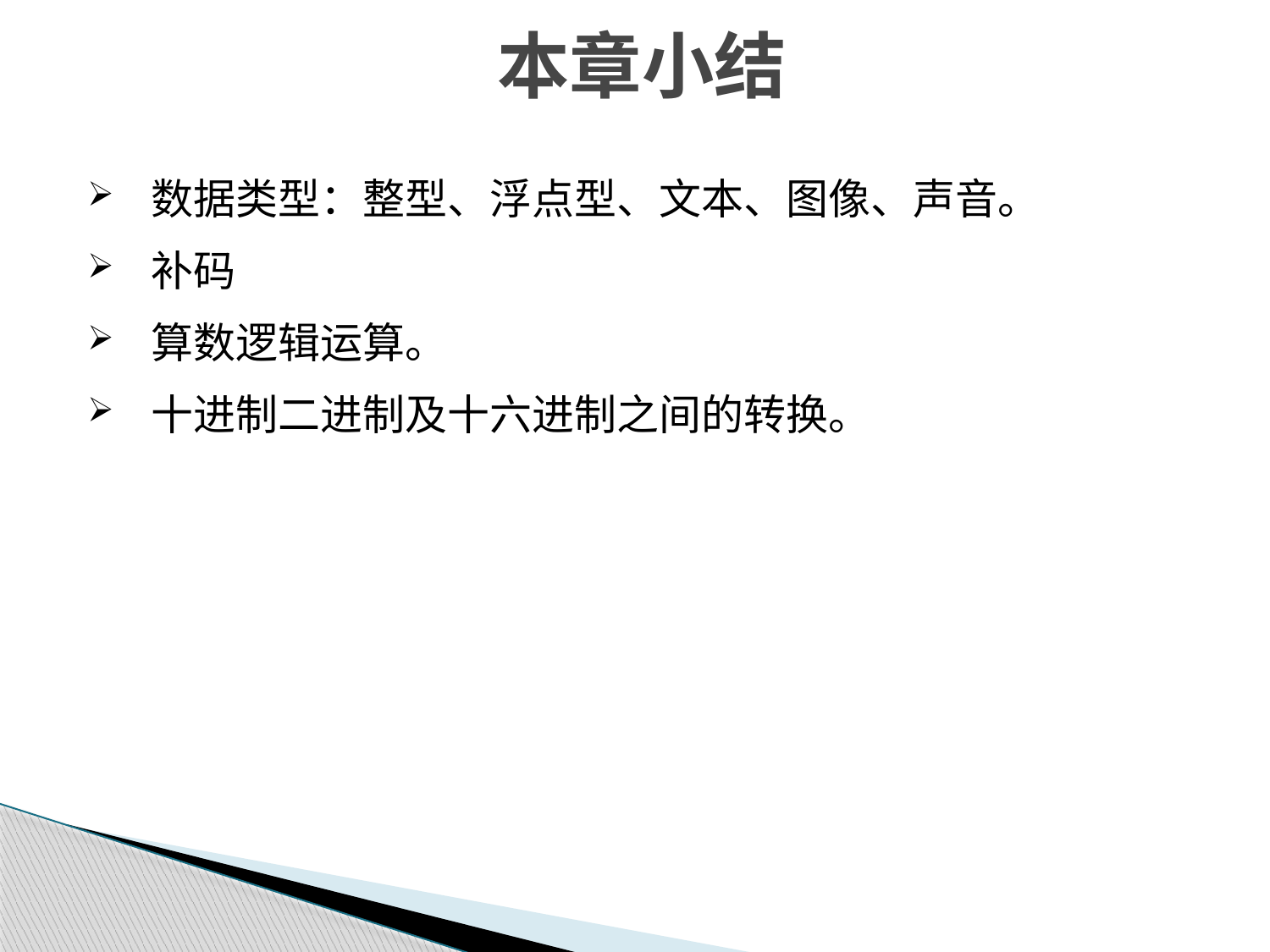

# 本章小结
数据类型：整型、浮点型、文本、图像、声音。
补码
算数逻辑运算。
十进制二进制及十六进制之间的转换。
41